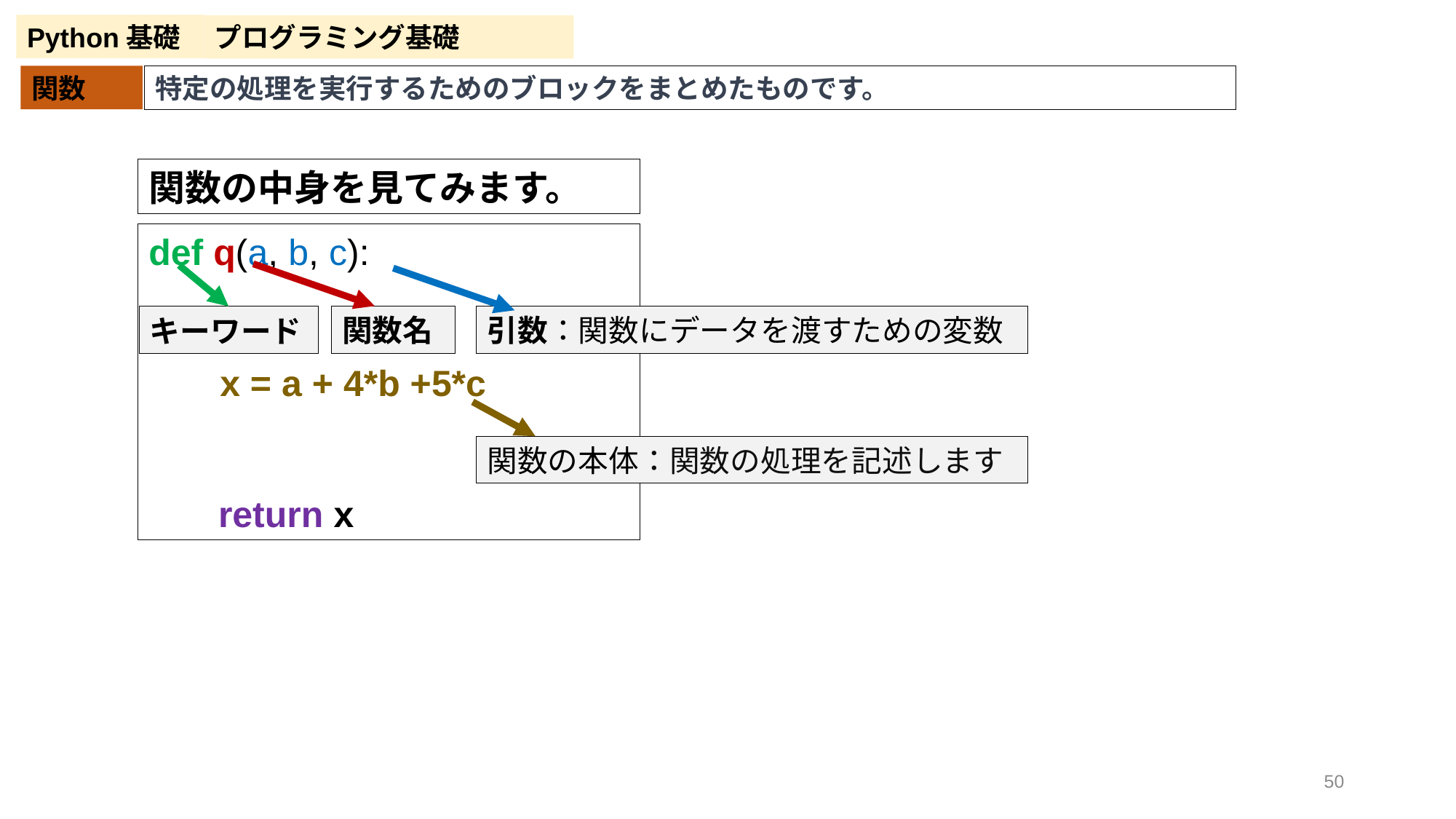

Python基礎
プログラミング基礎
関数
特定の処理を実行するためのブロックをまとめたものです。
関数の中身を見てみます。
def q(a, b, c):

       x = a + 4*b +5*c

　   return x
関数名
引数：関数にデータを渡すための変数
キーワード
関数の本体：関数の処理を記述します
50